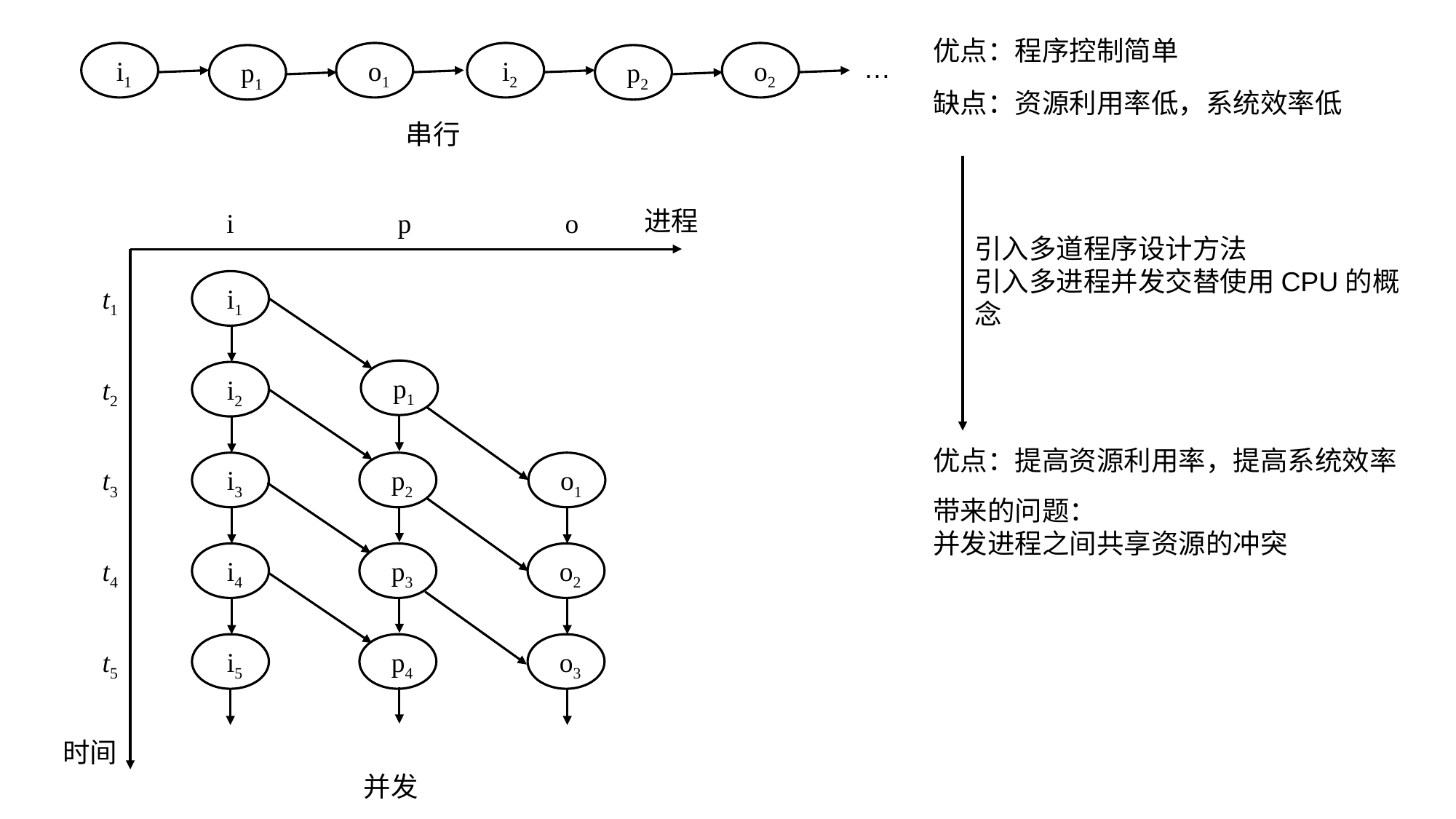

优点：程序控制简单

…
i1
o1
i2
o2
p1
p2
缺点：资源利用率低，系统效率低
串行
进程
i
p
o
引入多道程序设计方法
引入多进程并发交替使用CPU的概念

i1
t1

p1

i2
t2
优点：提高资源利用率，提高系统效率

i3

p2

o1
t3
带来的问题：
并发进程之间共享资源的冲突

i4

p3

o2
t4

i5

p4

o3
t5
时间
并发